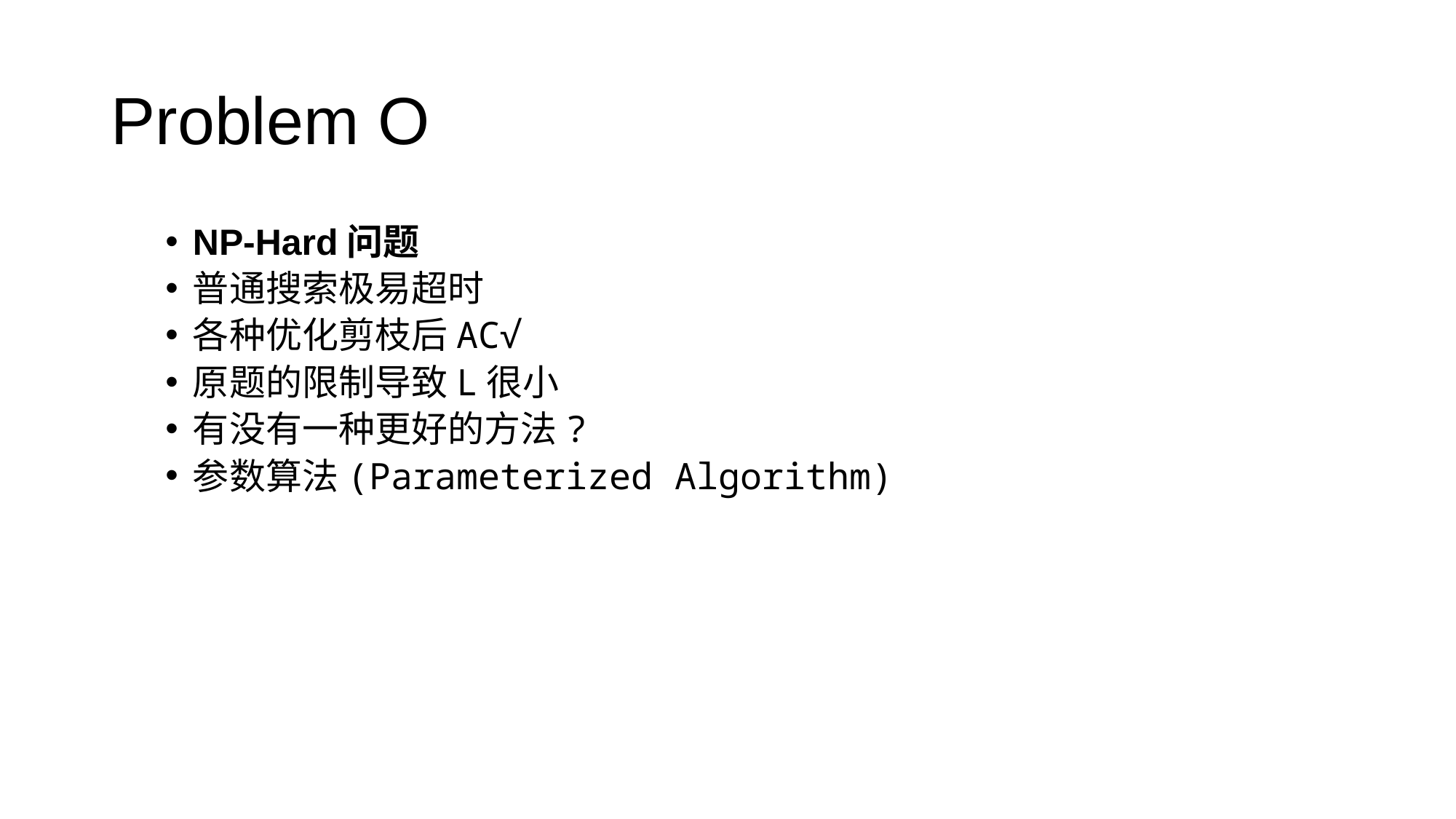

# Problem O
NP-Hard问题
普通搜索极易超时
各种优化剪枝后AC√
原题的限制导致L很小
有没有一种更好的方法?
参数算法(Parameterized Algorithm)